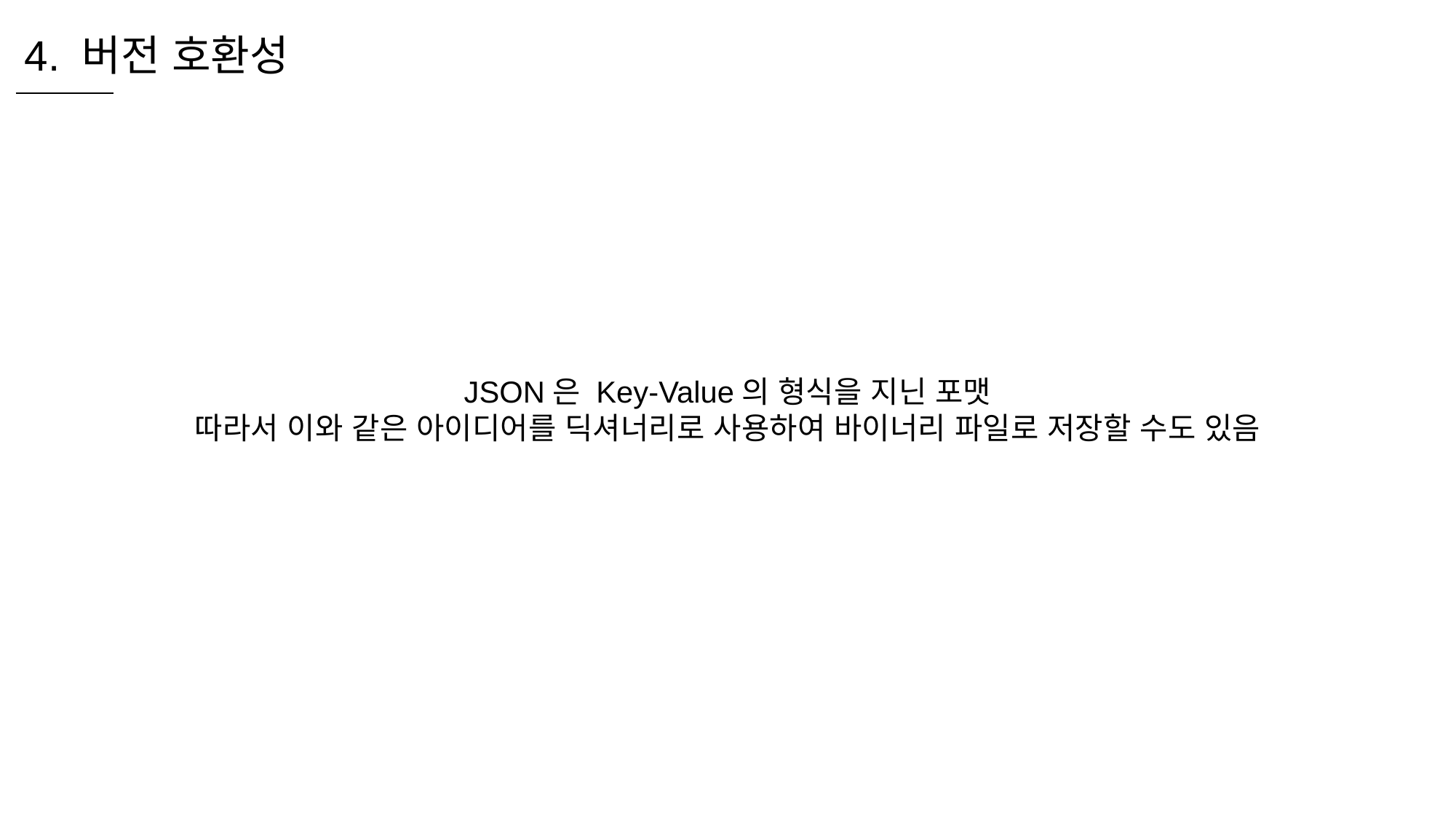

4. 버전 호환성
JSON은 Key-Value의 형식을 지닌 포맷
따라서 이와 같은 아이디어를 딕셔너리로 사용하여 바이너리 파일로 저장할 수도 있음